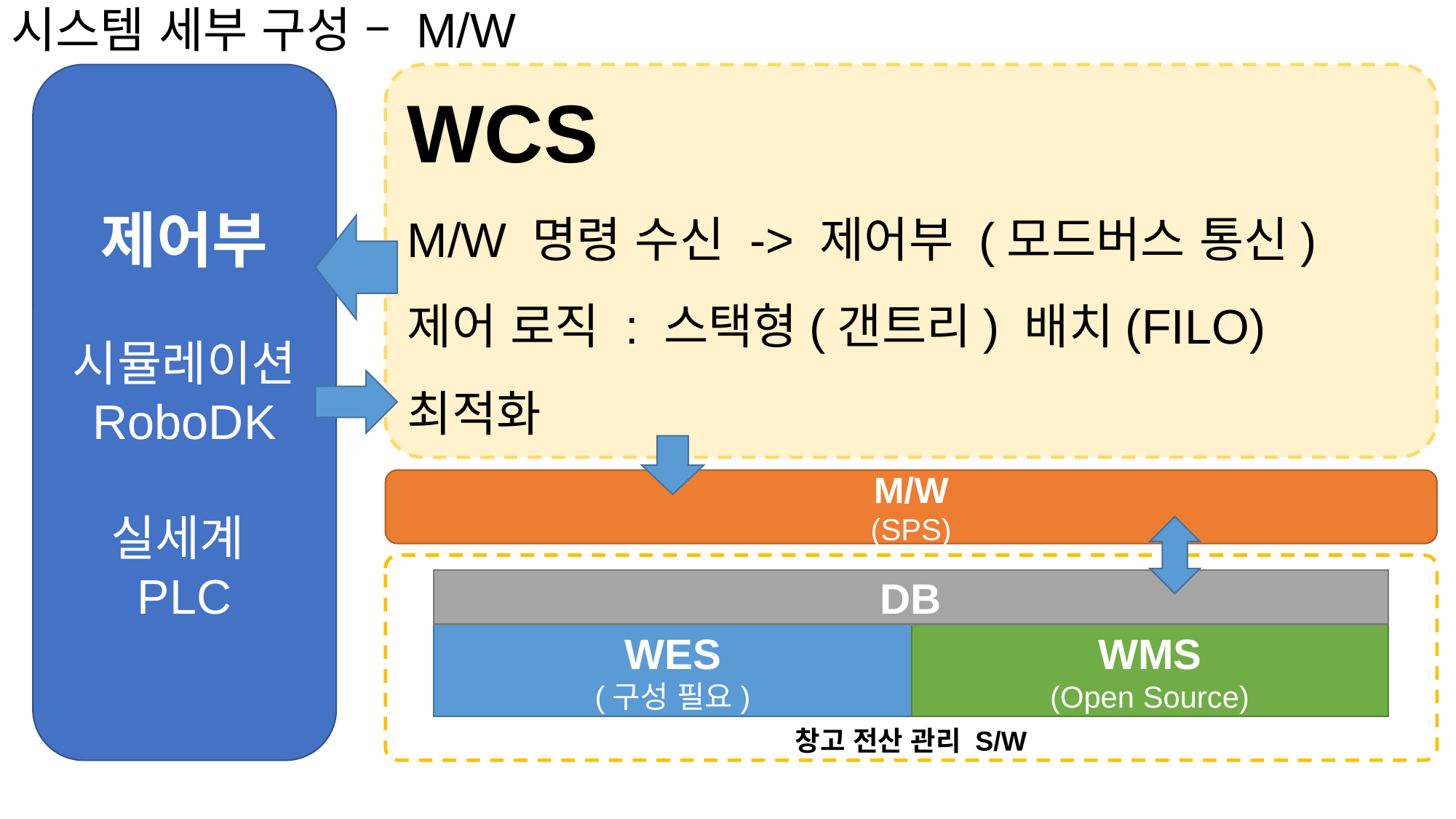

# 시스템 세부 구성 – M/W
WCS
M/W 명령 수신 -> 제어부 (모드버스 통신)
제어 로직 : 스택형(갠트리) 배치(FILO) 최적화
작업 결과 수신 -> M/W 전달
제어부

시뮬레이션 RoboDK

실세계
PLC

M/W
(SPS)

창고 전산 관리 S/W
DB
WES
(구성 필요)
WMS
(Open Source)